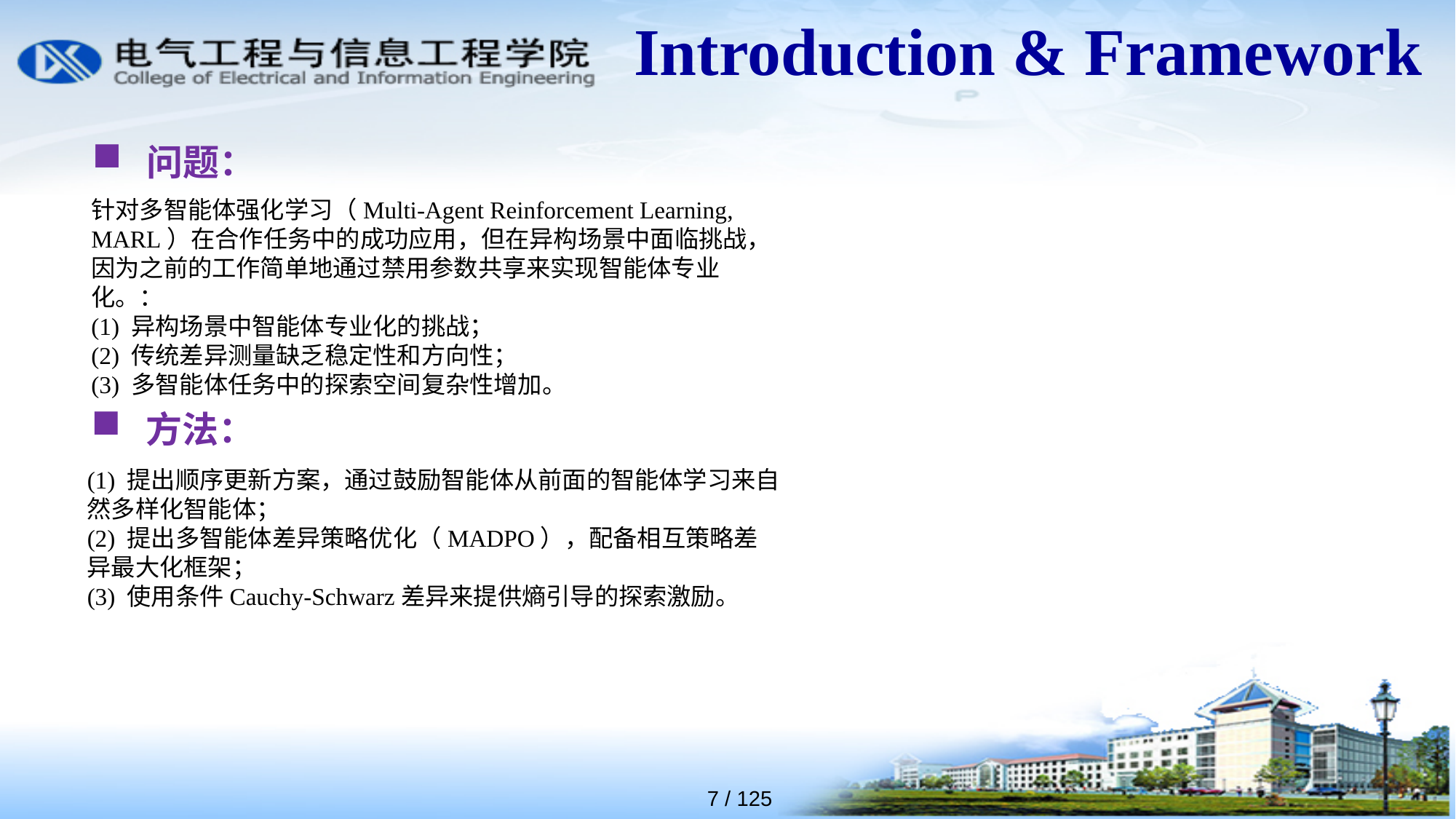

Introduction & Framework
问题：
针对多智能体强化学习（Multi-Agent Reinforcement Learning, MARL）在合作任务中的成功应用，但在异构场景中面临挑战，因为之前的工作简单地通过禁用参数共享来实现智能体专业化。：
(1) 异构场景中智能体专业化的挑战；
(2) 传统差异测量缺乏稳定性和方向性；
(3) 多智能体任务中的探索空间复杂性增加。
方法：
(1) 提出顺序更新方案，通过鼓励智能体从前面的智能体学习来自然多样化智能体；
(2) 提出多智能体差异策略优化（MADPO），配备相互策略差异最大化框架；
(3) 使用条件Cauchy-Schwarz差异来提供熵引导的探索激励。
7 / 125